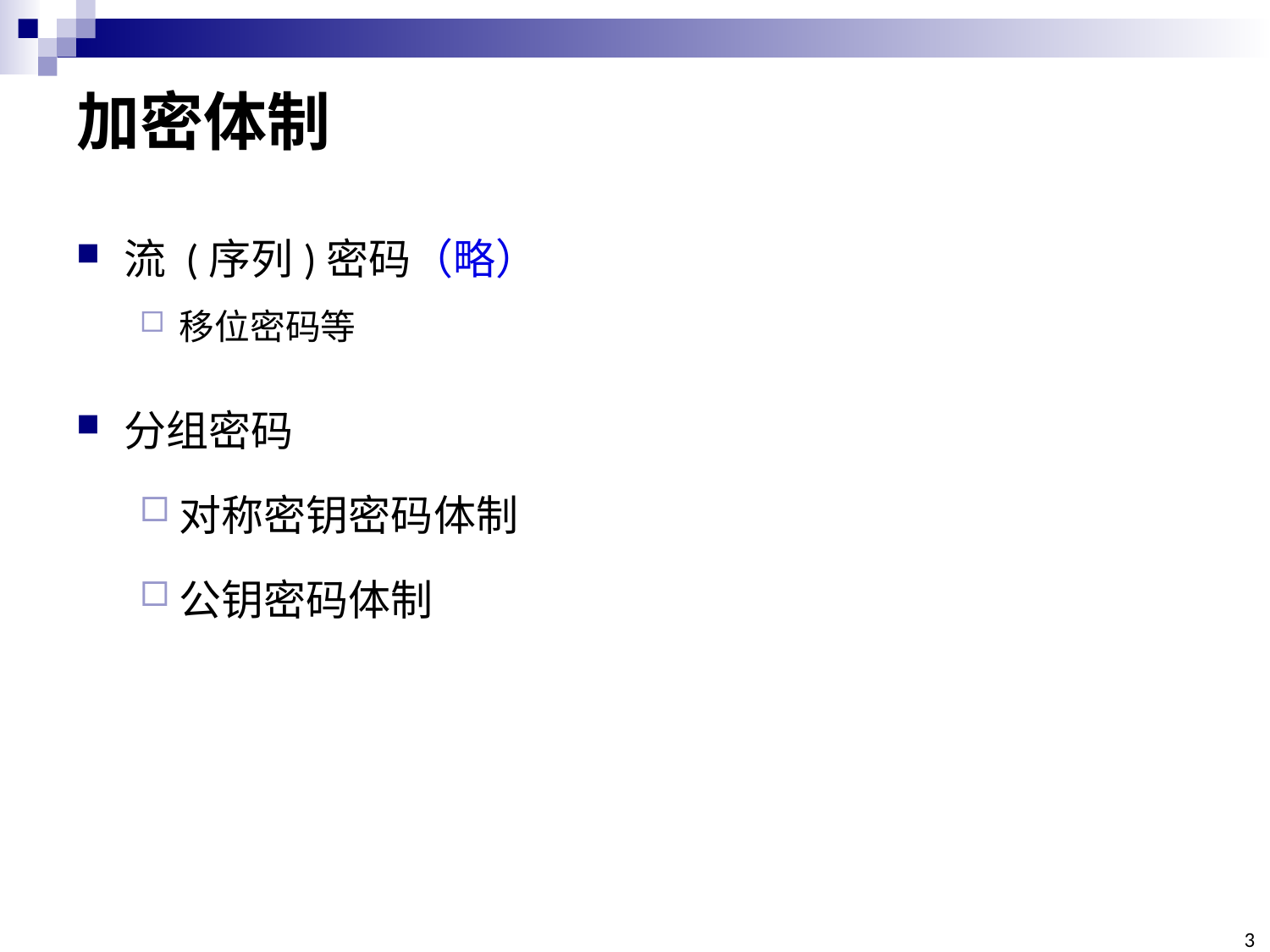

# 加密体制
流 (序列)密码（略）
移位密码等
分组密码
对称密钥密码体制
公钥密码体制
3